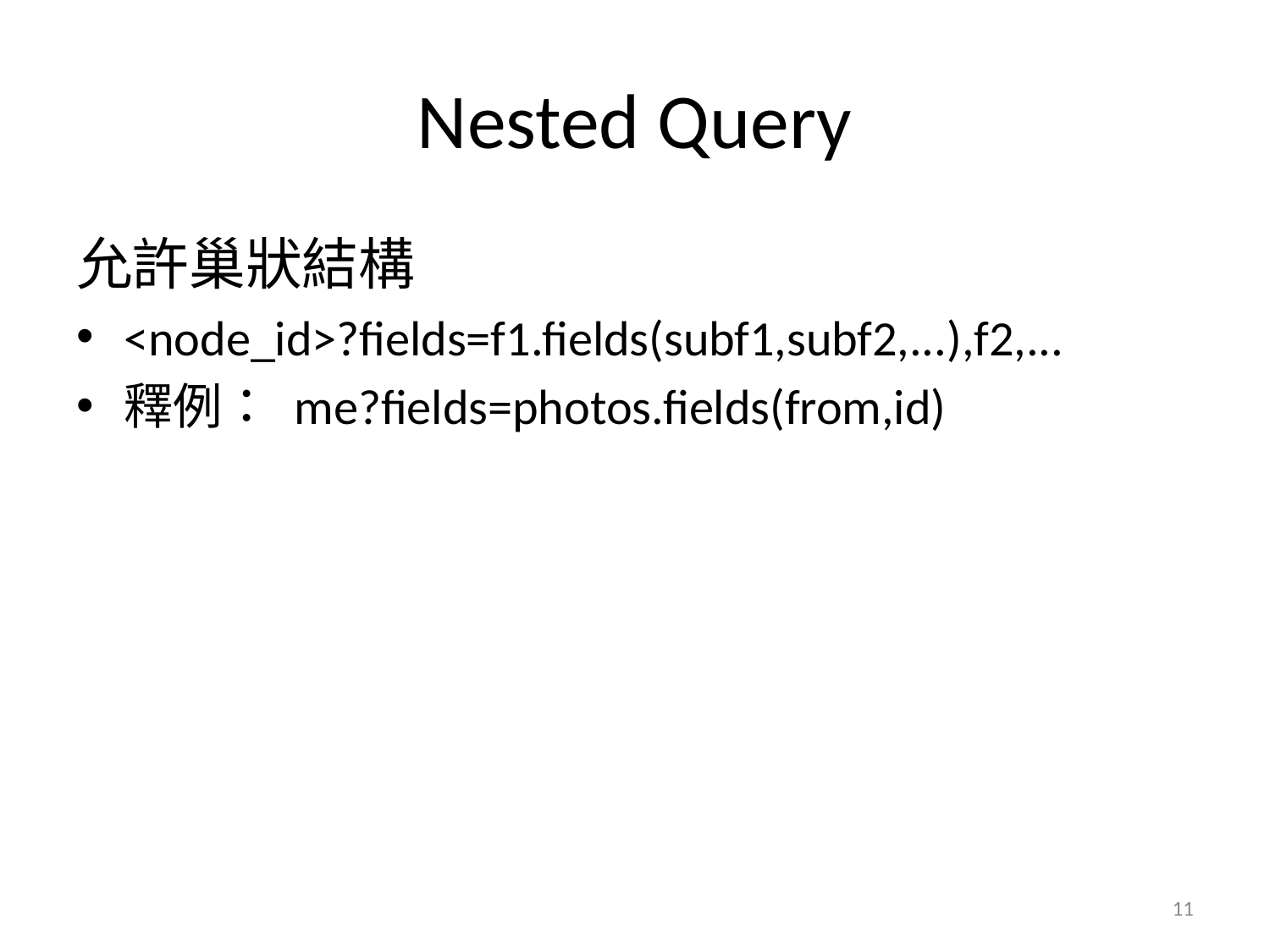

# Nested Query
允許巢狀結構
<node_id>?fields=f1.fields(subf1,subf2,...),f2,...
釋例： me?fields=photos.fields(from,id)

11